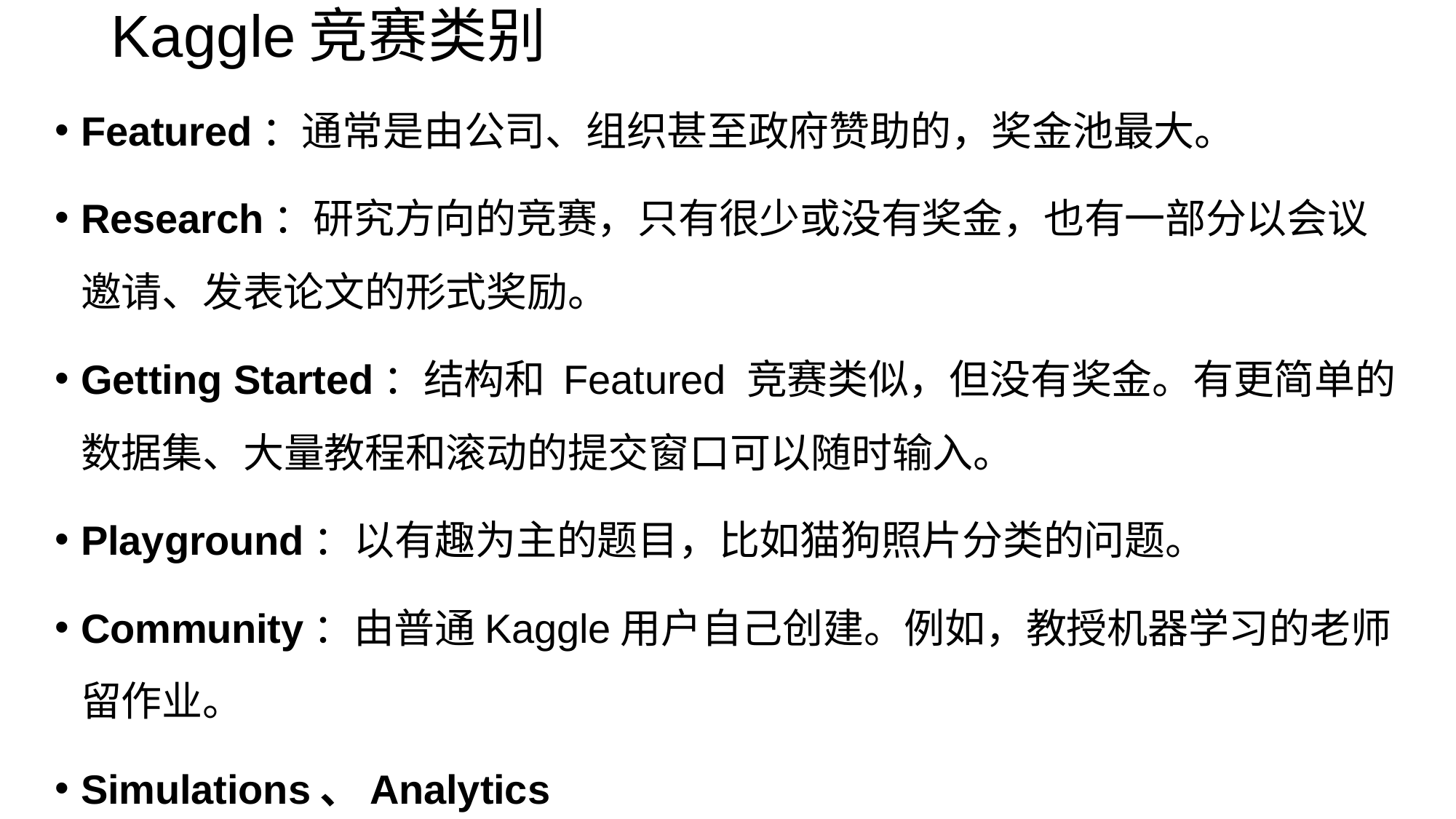

# Kaggle竞赛类别
Featured：通常是由公司、组织甚至政府赞助的，奖金池最大。
Research：研究方向的竞赛，只有很少或没有奖金，也有一部分以会议邀请、发表论文的形式奖励。
Getting Started：结构和 Featured 竞赛类似，但没有奖金。有更简单的数据集、大量教程和滚动的提交窗口可以随时输入。
Playground：以有趣为主的题目，比如猫狗照片分类的问题。
Community：由普通Kaggle用户自己创建。例如，教授机器学习的老师留作业。
Simulations、Analytics